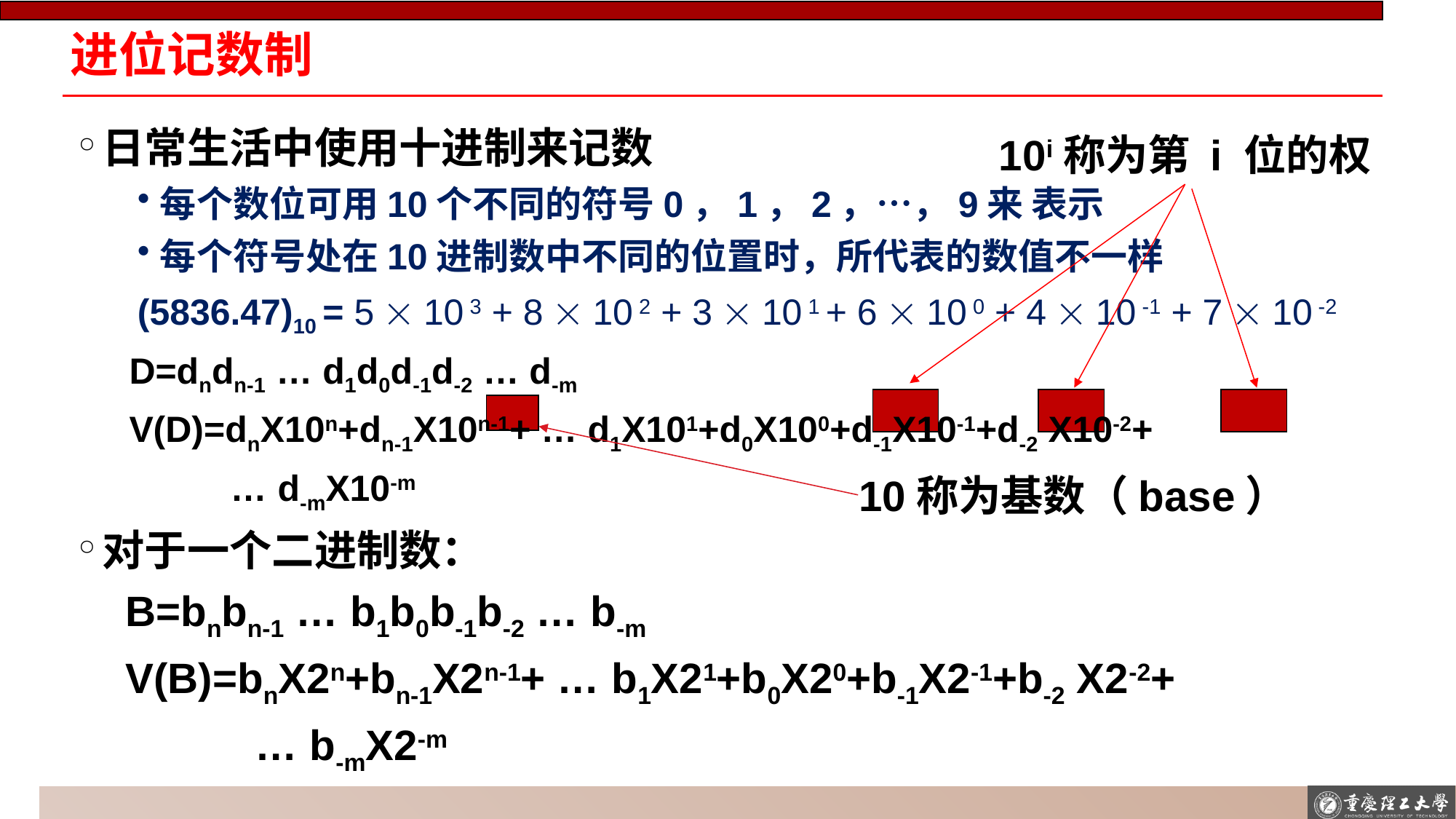

# 进位记数制
日常生活中使用十进制来记数
每个数位可用10个不同的符号0，1，2，…，9来 表示
每个符号处在10进制数中不同的位置时，所代表的数值不一样
(5836.47)10 = 5 × 10 3 + 8 × 10 2 + 3 × 10 1 + 6 × 10 0 + 4 × 10 -1 + 7 × 10 -2
     D=dndn-1 … d1d0d-1d-2 … d-m
     V(D)=dnX10n+dn-1X10n-1+ … d1X101+d0X100+d-1X10-1+d-2 X10-2+
               … d-mX10-m
对于一个二进制数：
    B=bnbn-1 … b1b0b-1b-2 … b-m
    V(B)=bnX2n+bn-1X2n-1+ … b1X21+b0X20+b-1X2-1+b-2 X2-2+
               … b-mX2-m
10i称为第 i 位的权

10称为基数（base）